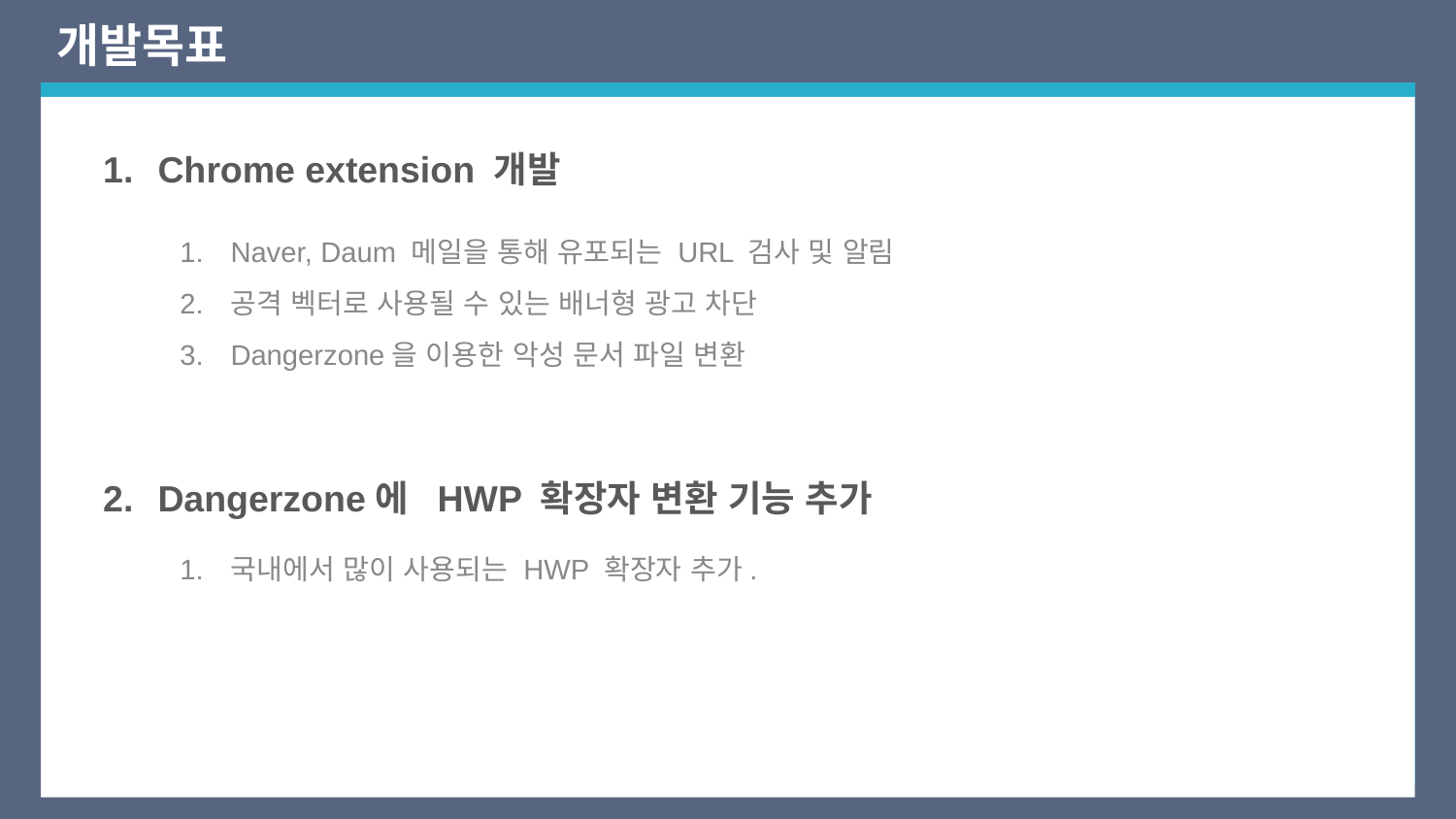

# 개발목표
Chrome extension 개발

Naver, Daum 메일을 통해 유포되는 URL 검사 및 알림
공격 벡터로 사용될 수 있는 배너형 광고 차단
Dangerzone을 이용한 악성 문서 파일 변환

Dangerzone에  HWP 확장자 변환 기능 추가

국내에서 많이 사용되는 HWP 확장자 추가.